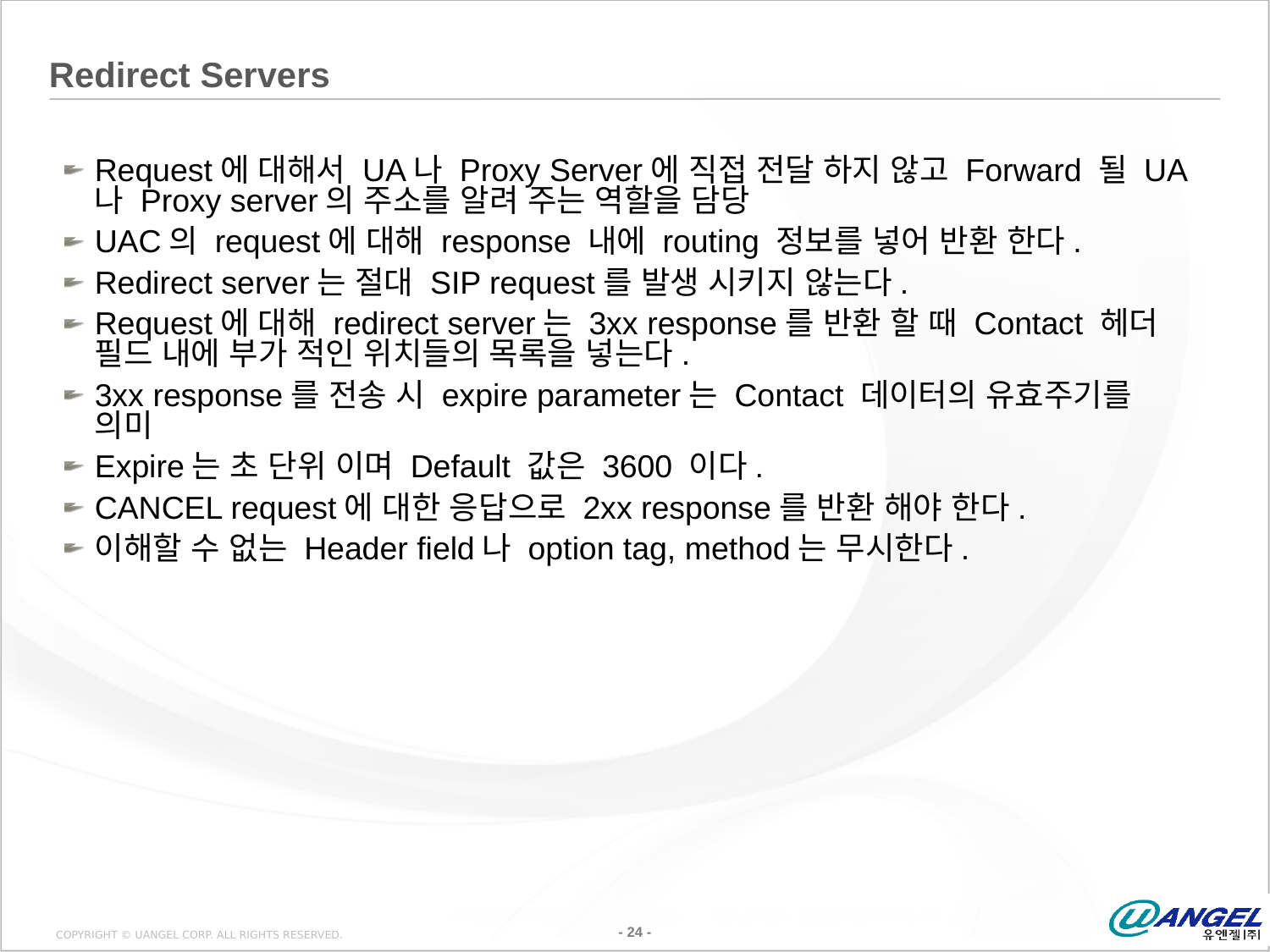

# Redirect Servers
Request에 대해서 UA나 Proxy Server에 직접 전달 하지 않고 Forward 될 UA나 Proxy server의 주소를 알려 주는 역할을 담당
UAC의 request에 대해 response 내에 routing 정보를 넣어 반환 한다.
Redirect server는 절대 SIP request를 발생 시키지 않는다.
Request에 대해 redirect server는 3xx response를 반환 할 때 Contact 헤더 필드 내에 부가 적인 위치들의 목록을 넣는다.
3xx response를 전송 시 expire parameter는 Contact 데이터의 유효주기를 의미
Expire는 초 단위 이며 Default 값은 3600 이다.
CANCEL request에 대한 응답으로 2xx response를 반환 해야 한다.
이해할 수 없는 Header field나 option tag, method는 무시한다.